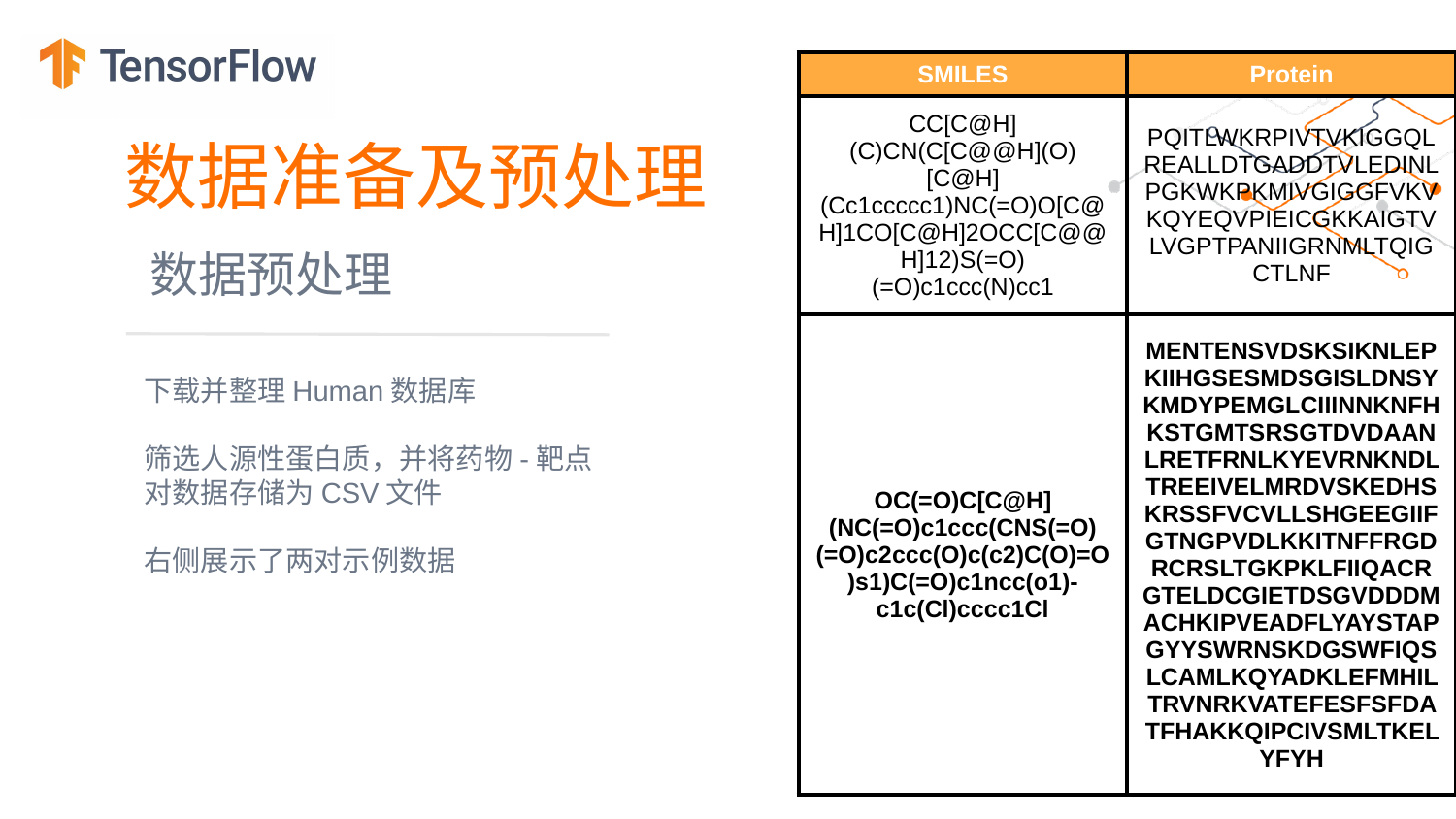

| SMILES | Protein |
| --- | --- |
| CC[C@H](C)CN(C[C@@H](O)[C@H](Cc1ccccc1)NC(=O)O[C@H]1CO[C@H]2OCC[C@@H]12)S(=O)(=O)c1ccc(N)cc1 | PQITLWKRPIVTVKIGGQLREALLDTGADDTVLEDINLPGKWKPKMIVGIGGFVKVKQYEQVPIEICGKKAIGTVLVGPTPANIIGRNMLTQIGCTLNF |
| OC(=O)C[C@H](NC(=O)c1ccc(CNS(=O)(=O)c2ccc(O)c(c2)C(O)=O)s1)C(=O)c1ncc(o1)-c1c(Cl)cccc1Cl | MENTENSVDSKSIKNLEPKIIHGSESMDSGISLDNSYKMDYPEMGLCIIINNKNFHKSTGMTSRSGTDVDAANLRETFRNLKYEVRNKNDLTREEIVELMRDVSKEDHSKRSSFVCVLLSHGEEGIIFGTNGPVDLKKITNFFRGDRCRSLTGKPKLFIIQACRGTELDCGIETDSGVDDDMACHKIPVEADFLYAYSTAPGYYSWRNSKDGSWFIQSLCAMLKQYADKLEFMHILTRVNRKVATEFESFSFDATFHAKKQIPCIVSMLTKELYFYH |
数据准备及预处理
数据预处理
下载并整理Human数据库

筛选人源性蛋白质，并将药物-靶点对数据存储为CSV文件

右侧展示了两对示例数据